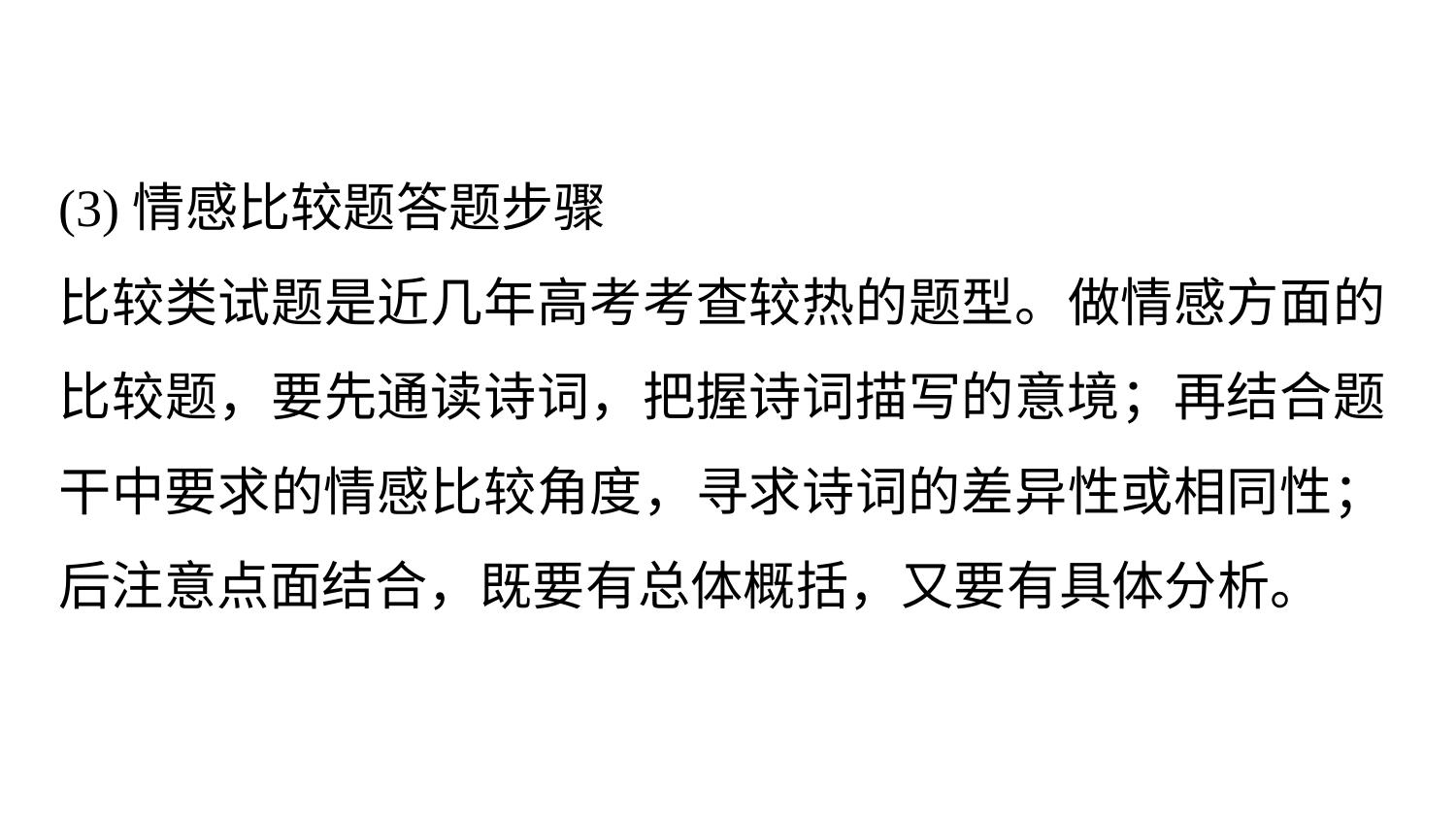

(3)情感比较题答题步骤
比较类试题是近几年高考考查较热的题型。做情感方面的比较题，要先通读诗词，把握诗词描写的意境；再结合题干中要求的情感比较角度，寻求诗词的差异性或相同性；后注意点面结合，既要有总体概括，又要有具体分析。